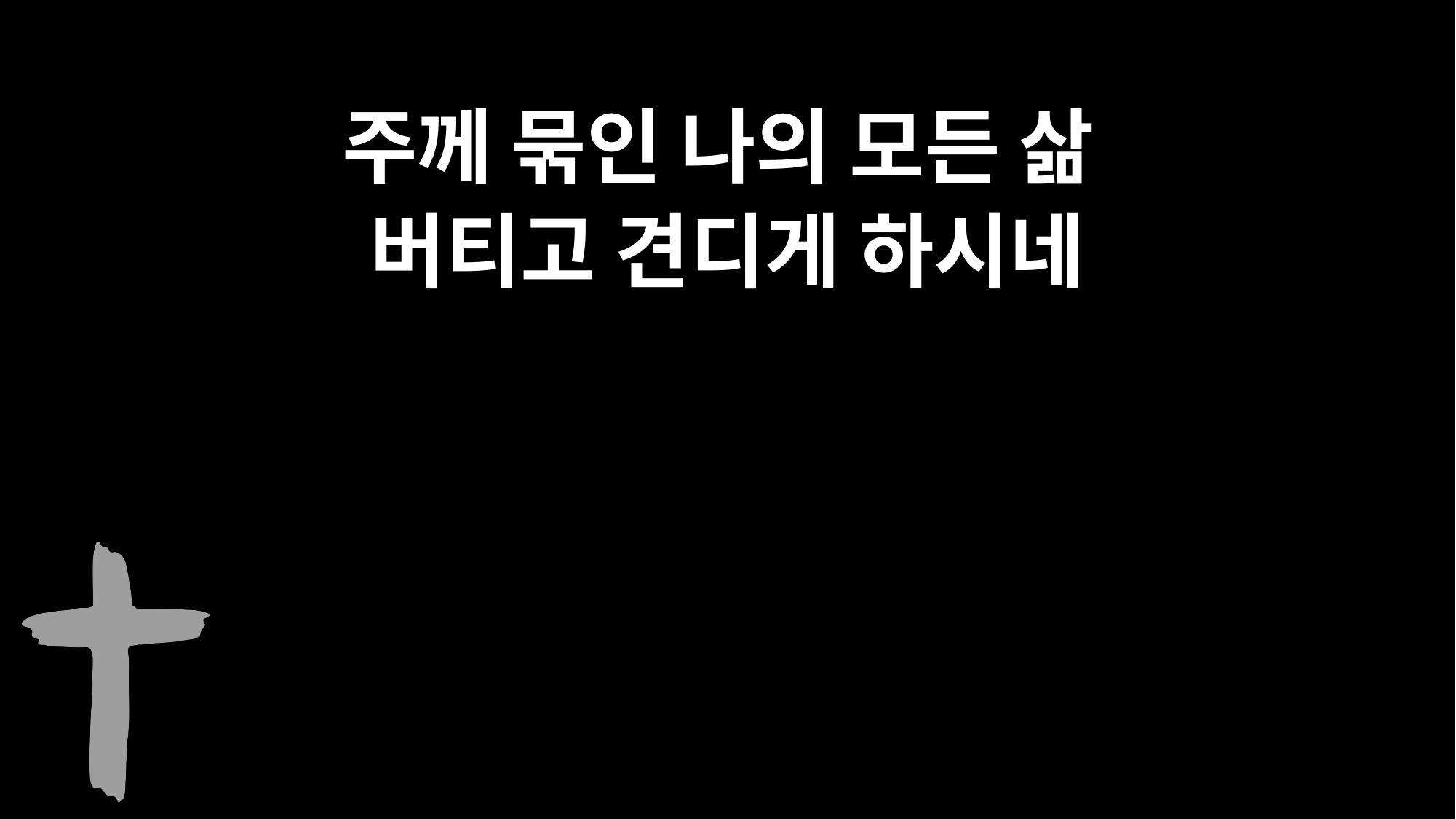

주께 묶인 나의 모든 삶
버티고 견디게 하시네